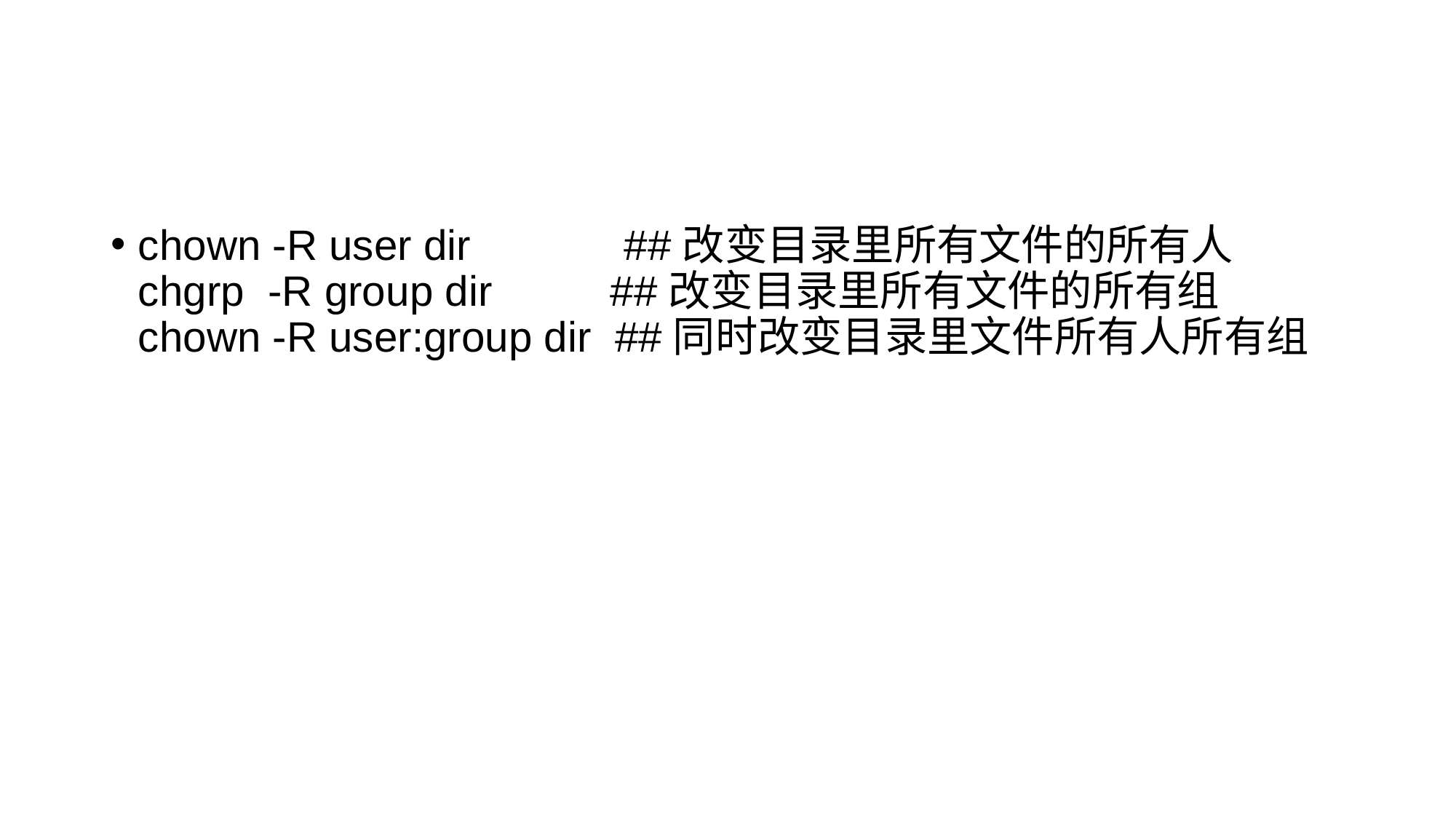

#
chown -R user dir             ##改变目录里所有文件的所有人
chgrp  -R group dir          ##改变目录里所有文件的所有组
chown -R user:group dir  ##同时改变目录里文件所有人所有组